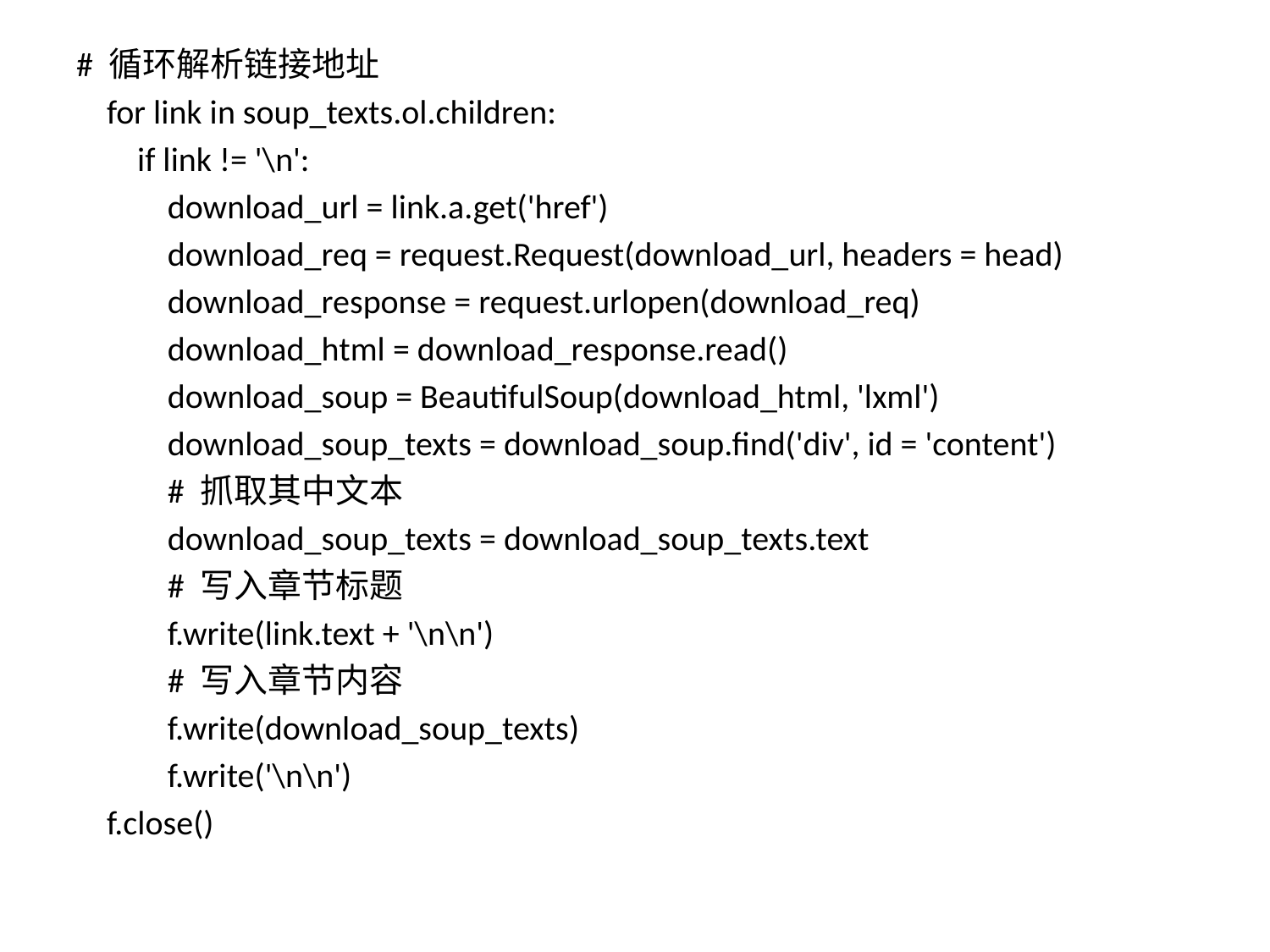

# 循环解析链接地址
    for link in soup_texts.ol.children:
        if link != '\n':
            download_url = link.a.get('href')
            download_req = request.Request(download_url, headers = head)
            download_response = request.urlopen(download_req)
            download_html = download_response.read()
            download_soup = BeautifulSoup(download_html, 'lxml')
            download_soup_texts = download_soup.find('div', id = 'content')
            # 抓取其中文本
            download_soup_texts = download_soup_texts.text
            # 写入章节标题
            f.write(link.text + '\n\n')
            # 写入章节内容
            f.write(download_soup_texts)
            f.write('\n\n')
    f.close()